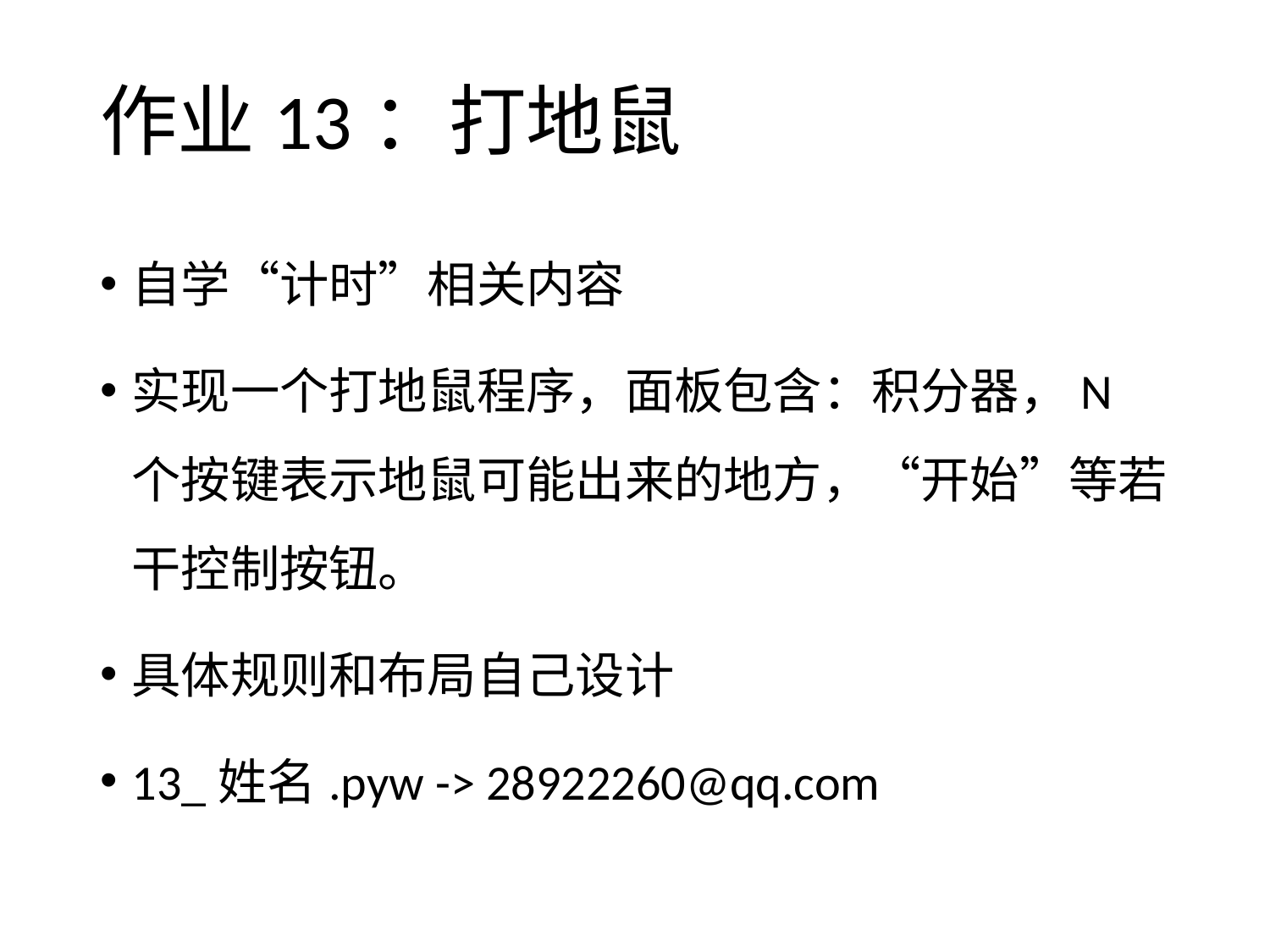

# 作业13：打地鼠
自学“计时”相关内容
实现一个打地鼠程序，面板包含：积分器，N个按键表示地鼠可能出来的地方，“开始”等若干控制按钮。
具体规则和布局自己设计
13_姓名.pyw -> 28922260@qq.com